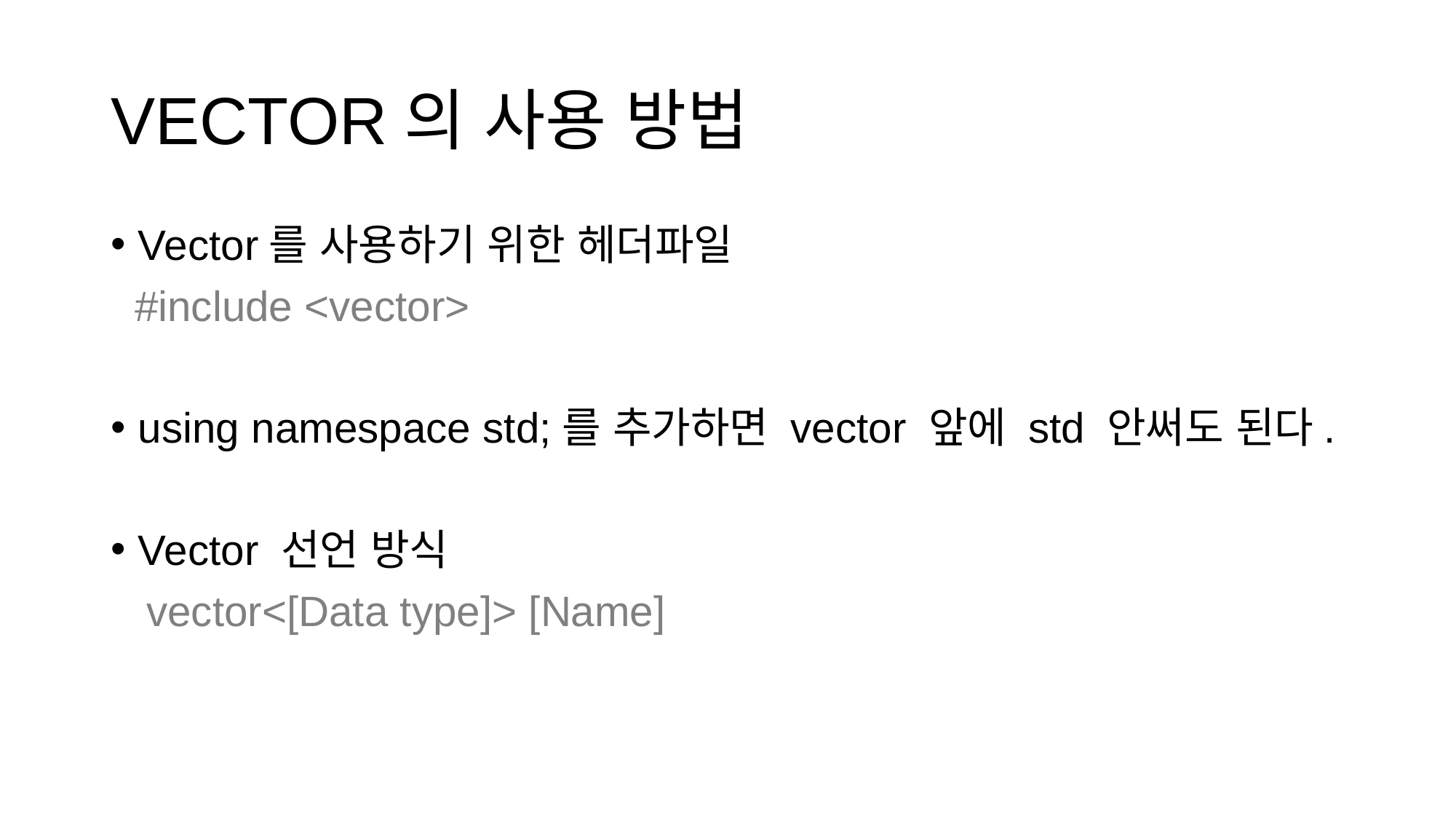

# VECTOR의 사용 방법
Vector를 사용하기 위한 헤더파일
  #include <vector>

using namespace std;를 추가하면 vector 앞에 std 안써도 된다.

Vector 선언 방식
   vector<[Data type]> [Name]